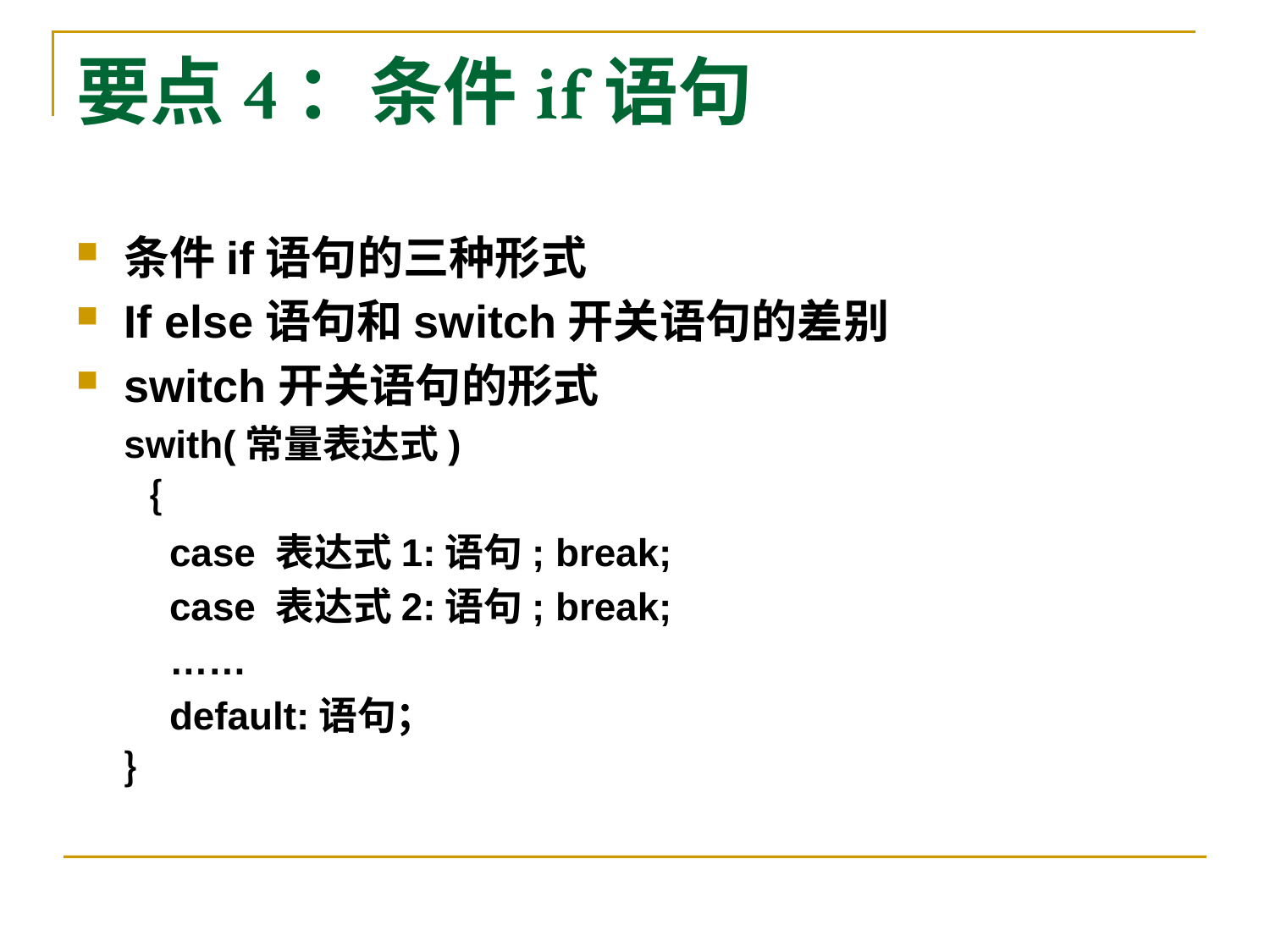

# 要点4：条件if语句
条件if语句的三种形式
If else语句和switch开关语句的差别
switch开关语句的形式
swith(常量表达式)
｛
	case 表达式1:语句; break;
	case 表达式2:语句; break;
	……
	default:语句；
｝